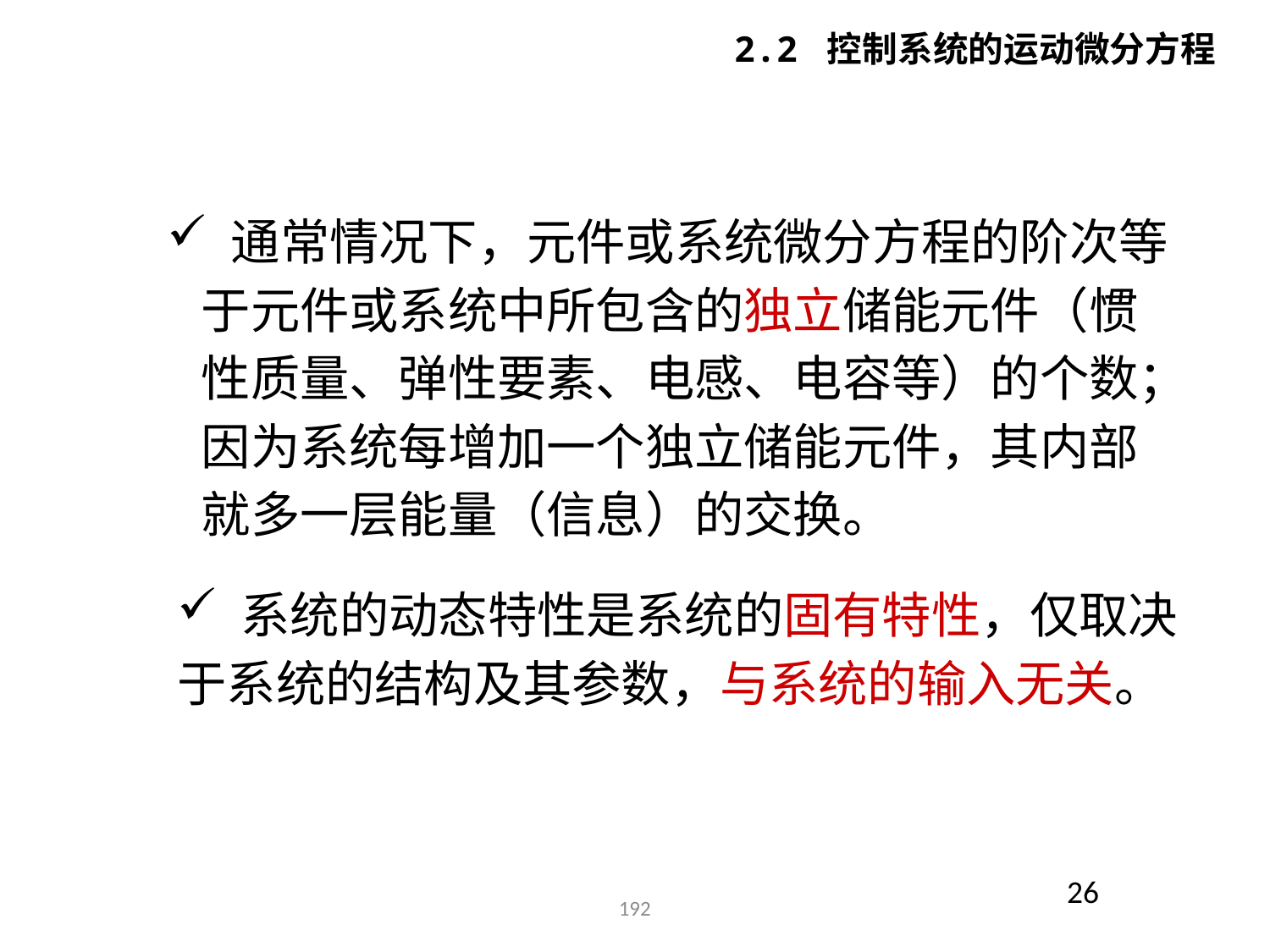

2.2 控制系统的运动微分方程
 通常情况下，元件或系统微分方程的阶次等
  于元件或系统中所包含的独立储能元件（惯
  性质量、弹性要素、电感、电容等）的个数；
  因为系统每增加一个独立储能元件，其内部
  就多一层能量（信息）的交换。
 系统的动态特性是系统的固有特性，仅取决于系统的结构及其参数，与系统的输入无关。
26
192